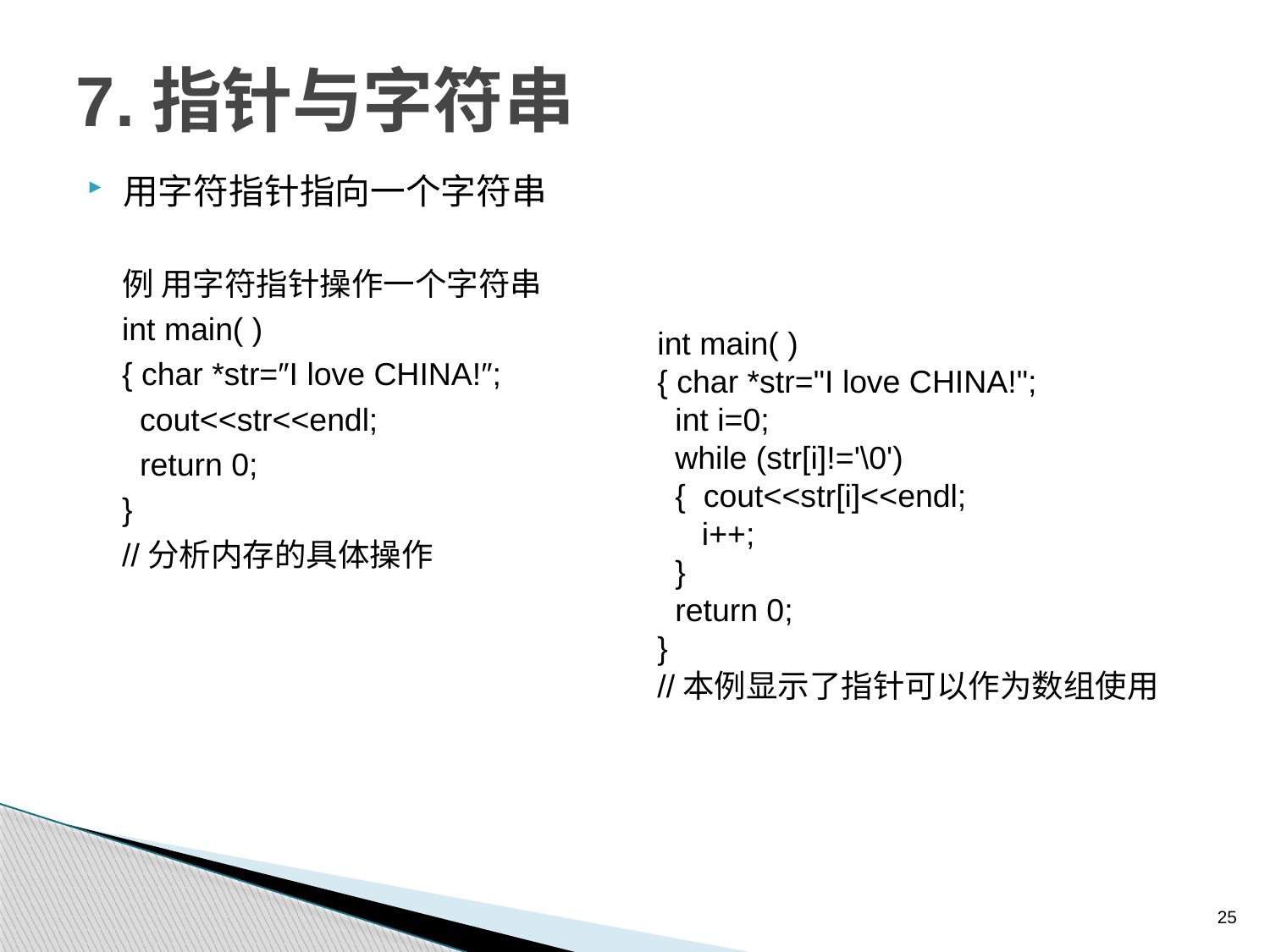

# 7.指针与字符串
用字符指针指向一个字符串

例 用字符指针操作一个字符串
int main( )
{ char *str=″I love CHINA!″;
  cout<<str<<endl;
  return 0;
}
//分析内存的具体操作
int main( )
{ char *str="I love CHINA!";
  int i=0;
  while (str[i]!='\0')
  {  cout<<str[i]<<endl;
     i++;
  }
  return 0;
}
//本例显示了指针可以作为数组使用
25